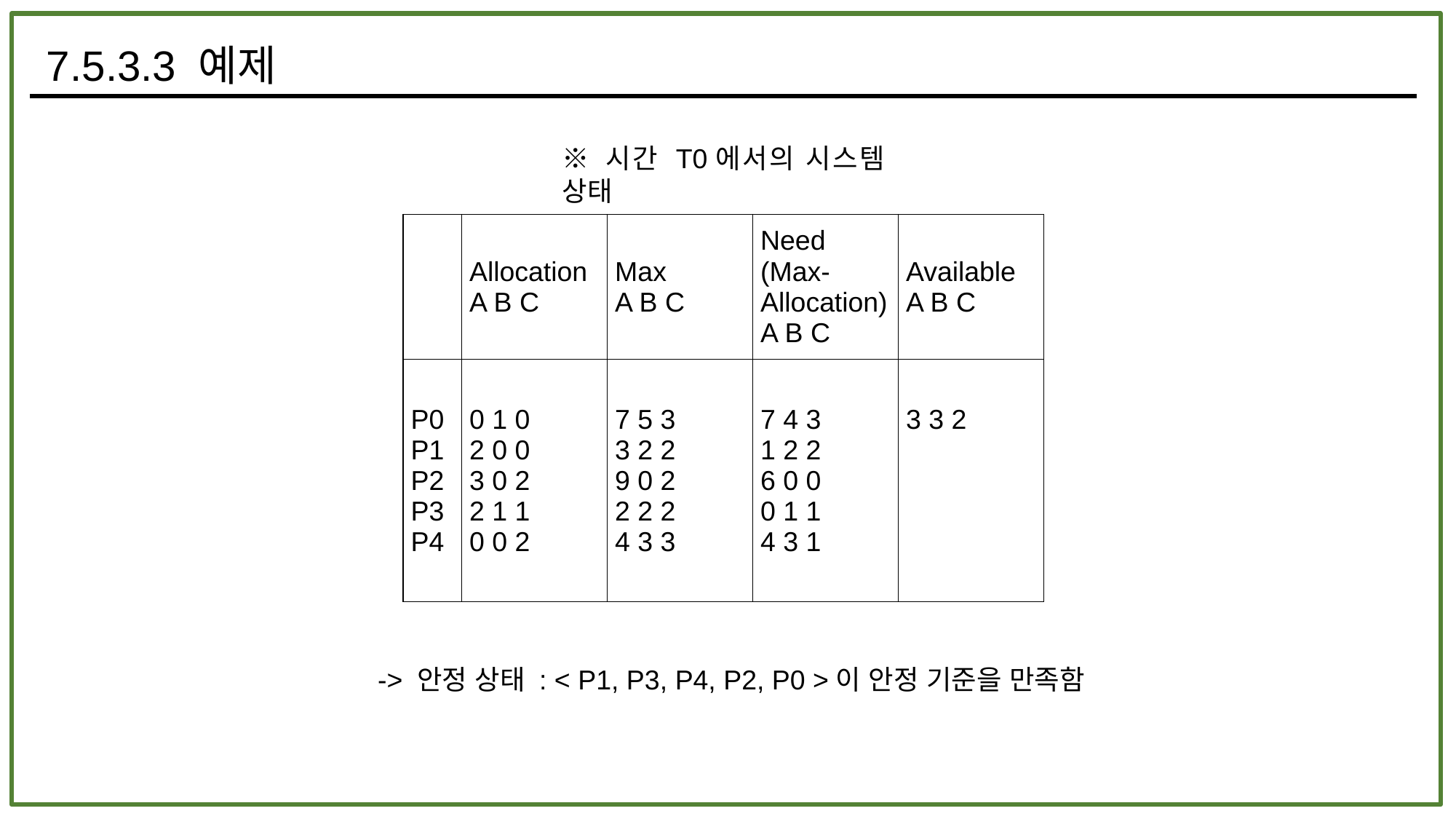

7.5.3.3 예제
※ 시간 T0에서의 시스템 상태

|  | Allocation A B C | Max A B C | Need (Max-Allocation) A B C | Available A B C |
| --- | --- | --- | --- | --- |
| P0 P1 P2 P3 P4 | 0 1 0 2 0 0 3 0 2 2 1 1 0 0 2 | 7 5 3 3 2 2 9 0 2 2 2 2 4 3 3 | 7 4 3 1 2 2 6 0 0 0 1 1 4 3 1 | 3 3 2 |
  -> 안정 상태 : < P1, P3, P4, P2, P0 >이 안정 기준을 만족함